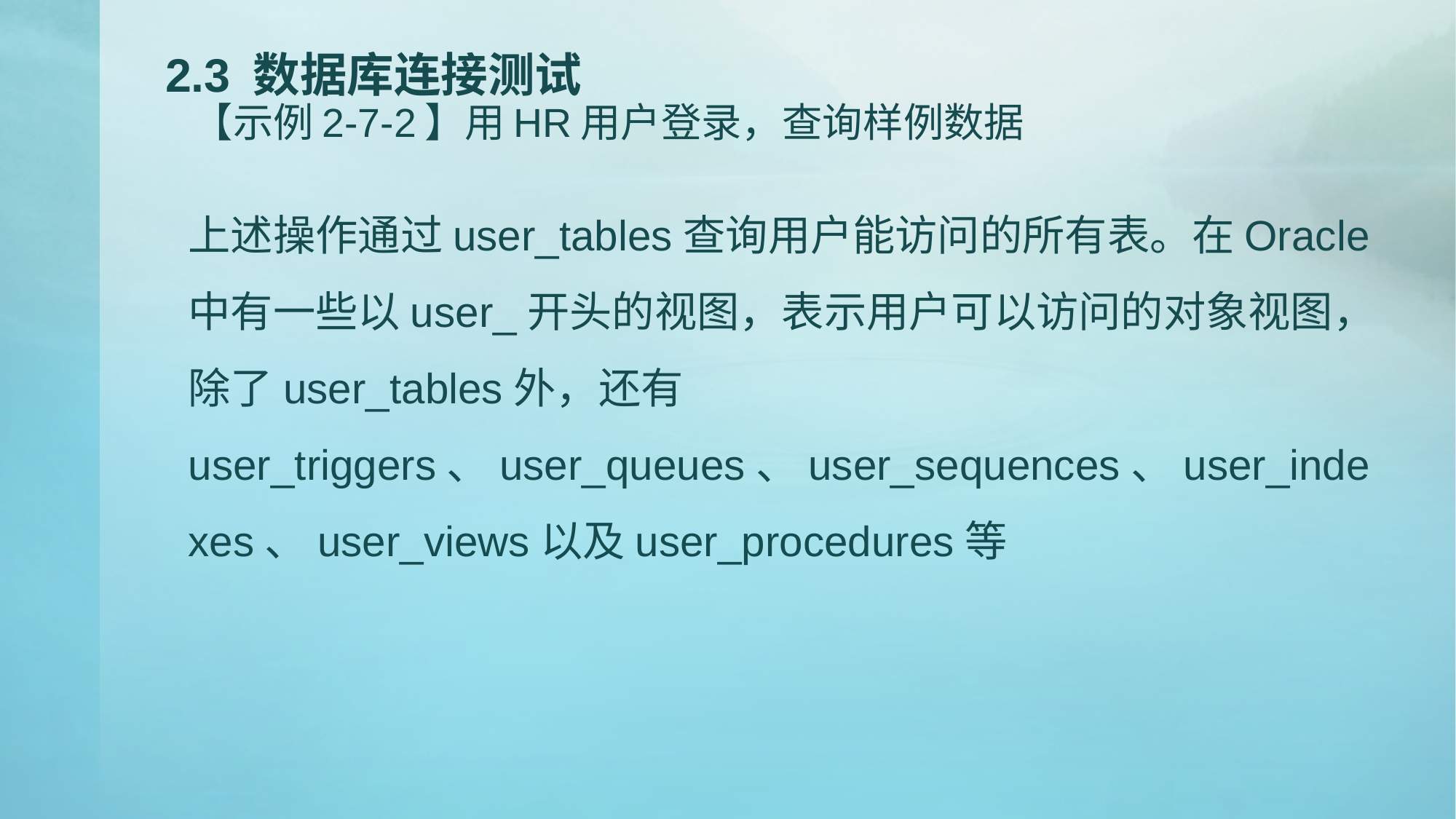

# 2.3 数据库连接测试 【示例2-7-2】用HR用户登录，查询样例数据
上述操作通过user_tables查询用户能访问的所有表。在Oracle中有一些以user_开头的视图，表示用户可以访问的对象视图，除了user_tables外，还有user_triggers、user_queues、user_sequences、user_indexes、user_views以及user_procedures等